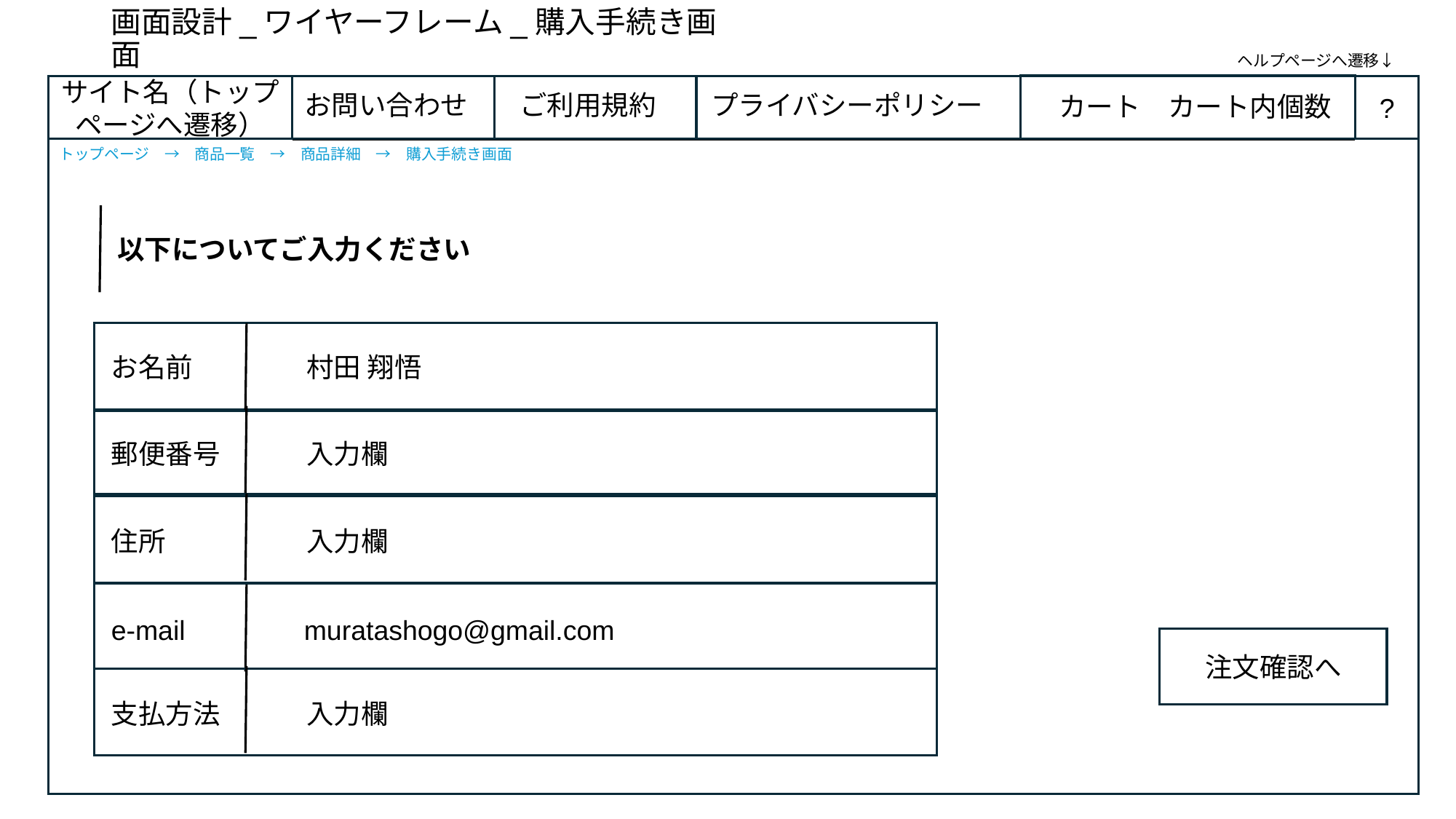

# 画面設計_ワイヤーフレーム_購入手続き画面
ヘルプページへ遷移↓
プライバシーポリシー

ご利用規約

お問い合わせ
サイト名（トップページへ遷移）

?
カート　カート内個数
トップページ　→　商品一覧　→　商品詳細　→　購入手続き画面
以下についてご入力ください

お名前
村田 翔悟

郵便番号
入力欄

住所
入力欄

e-mail
muratashogo@gmail.com
注文確認へ

支払方法
入力欄